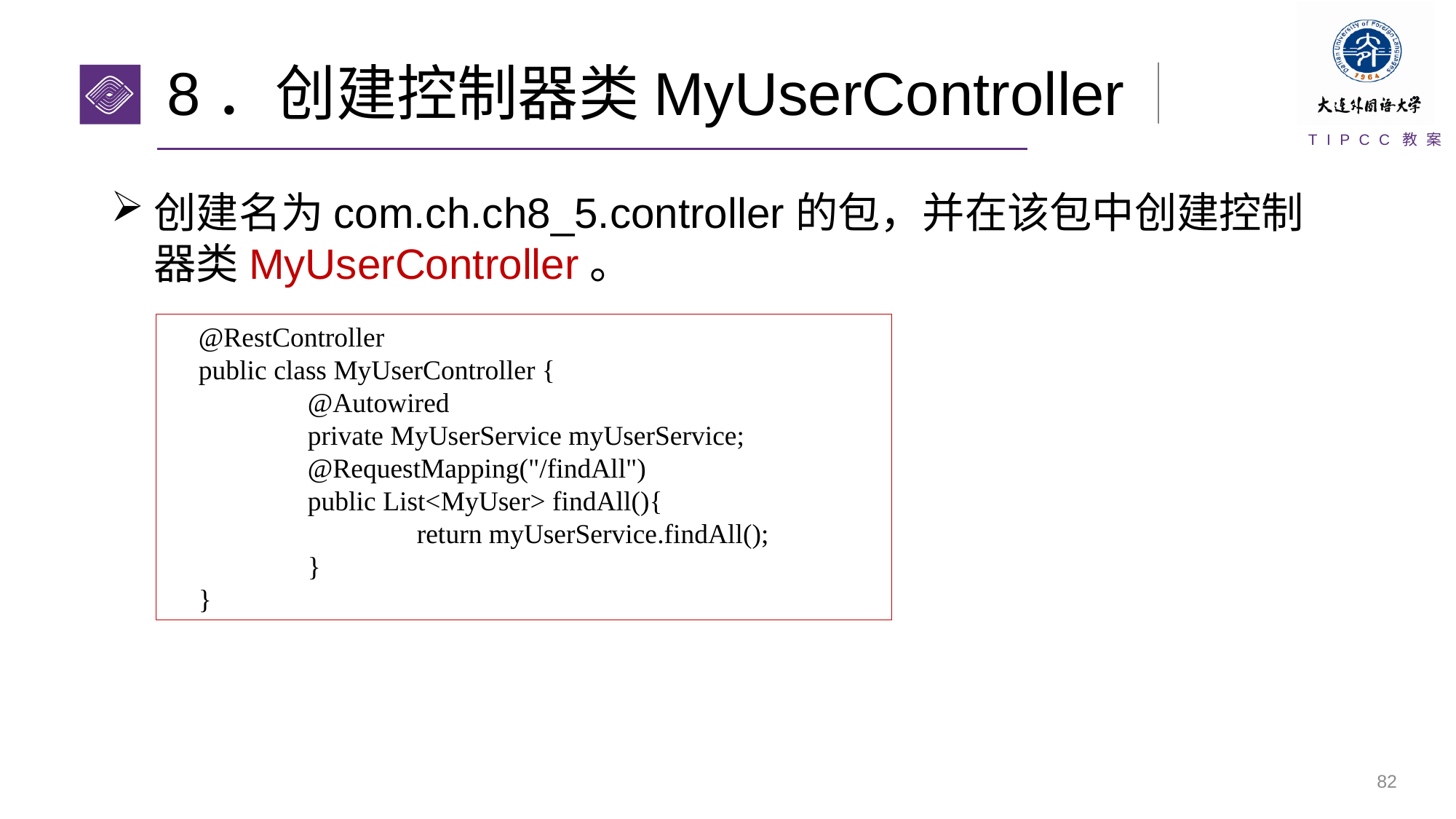

# 8．创建控制器类MyUserController
创建名为com.ch.ch8_5.controller的包，并在该包中创建控制器类MyUserController。
@RestController
public class MyUserController {
	@Autowired
	private MyUserService myUserService;
	@RequestMapping("/findAll")
	public List<MyUser> findAll(){
		return myUserService.findAll();
	}
}
82